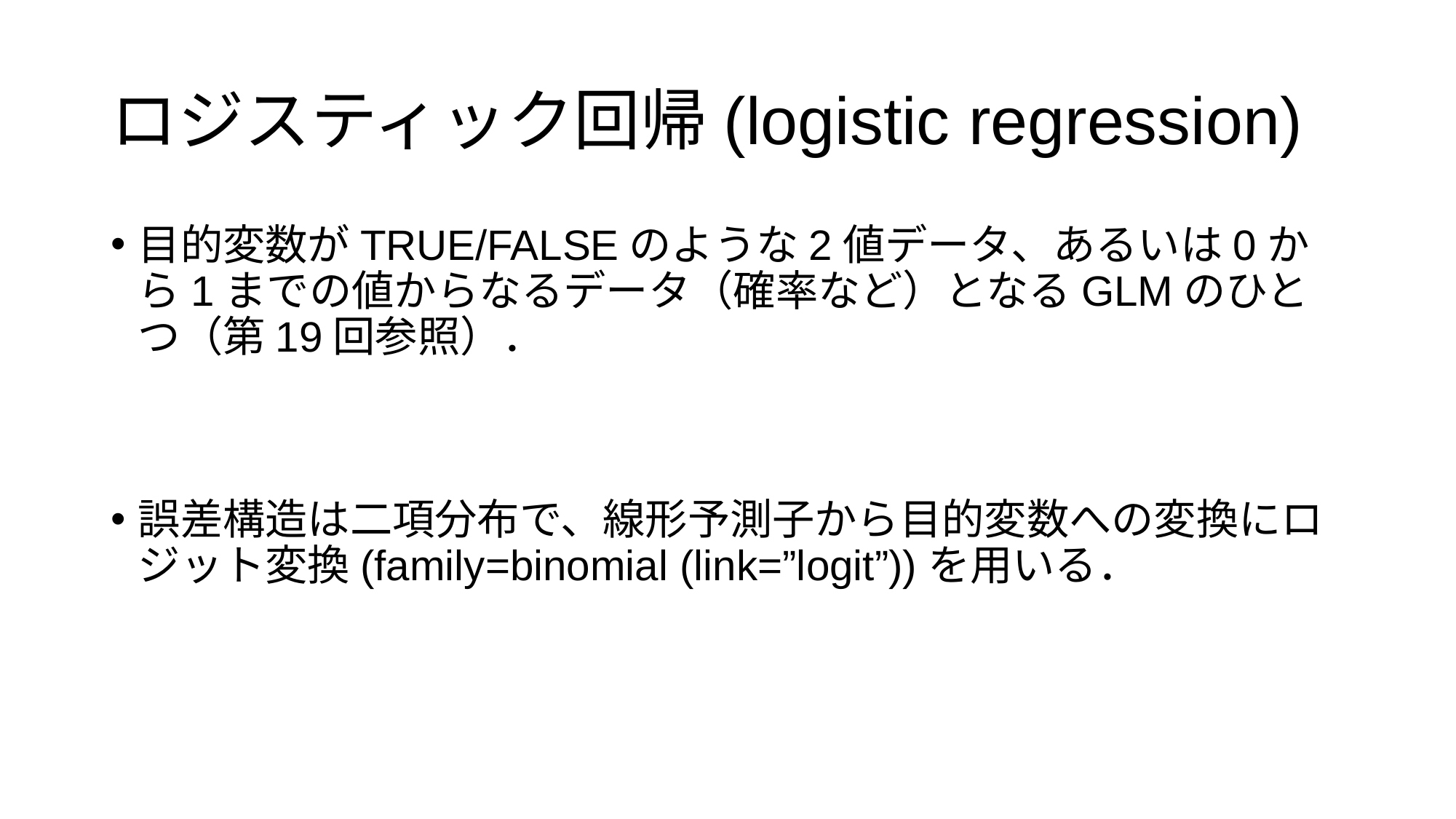

# ロジスティック回帰(logistic regression)
目的変数がTRUE/FALSEのような2値データ、あるいは0から1までの値からなるデータ（確率など）となるGLMのひとつ（第19回参照）．

誤差構造は二項分布で、線形予測子から目的変数への変換にロジット変換(family=binomial (link=”logit”))を用いる．